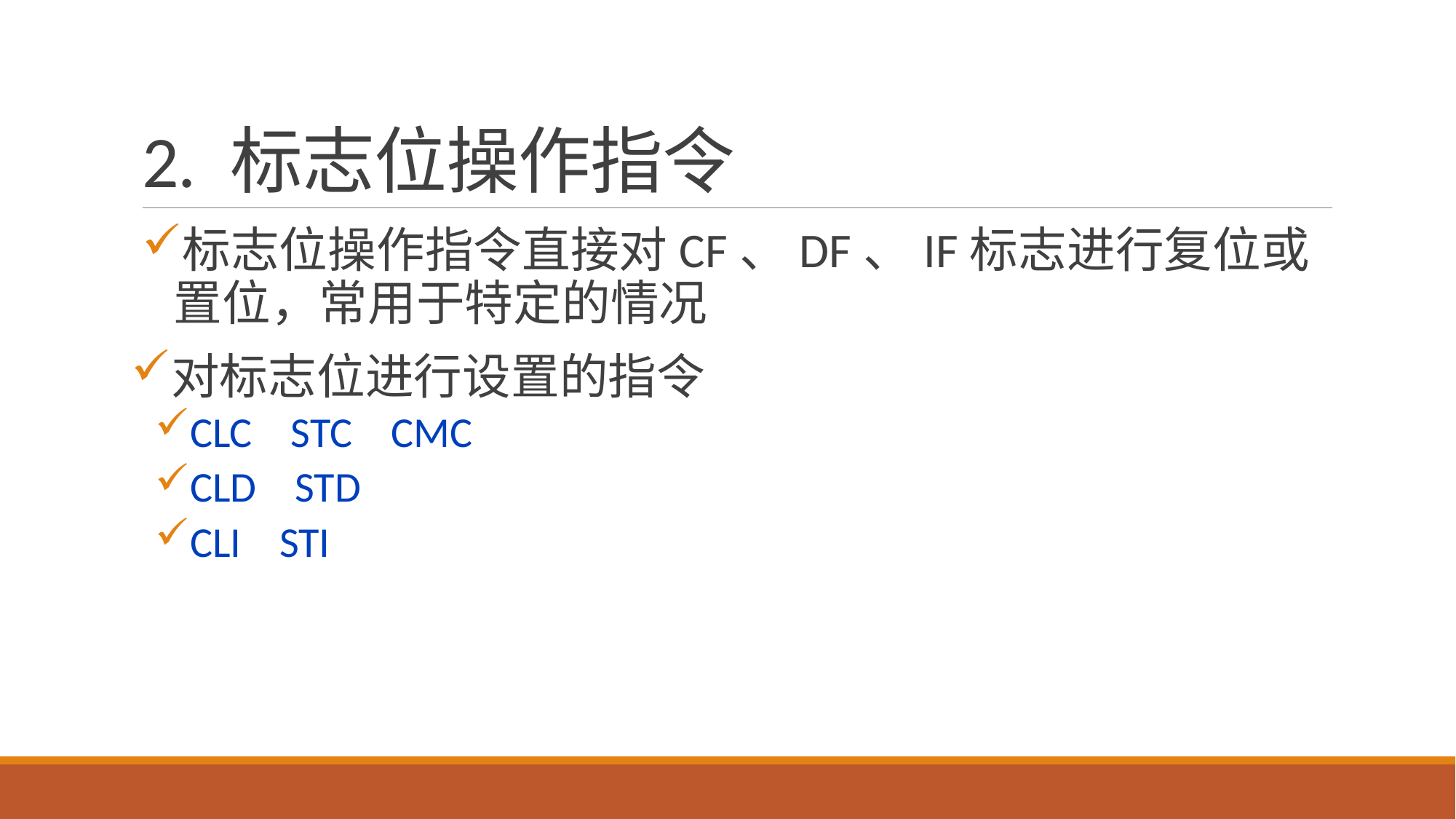

# 2. 标志位操作指令
标志位操作指令直接对CF、DF、IF标志进行复位或置位，常用于特定的情况
对标志位进行设置的指令
CLC    STC    CMC
CLD    STD
CLI    STI